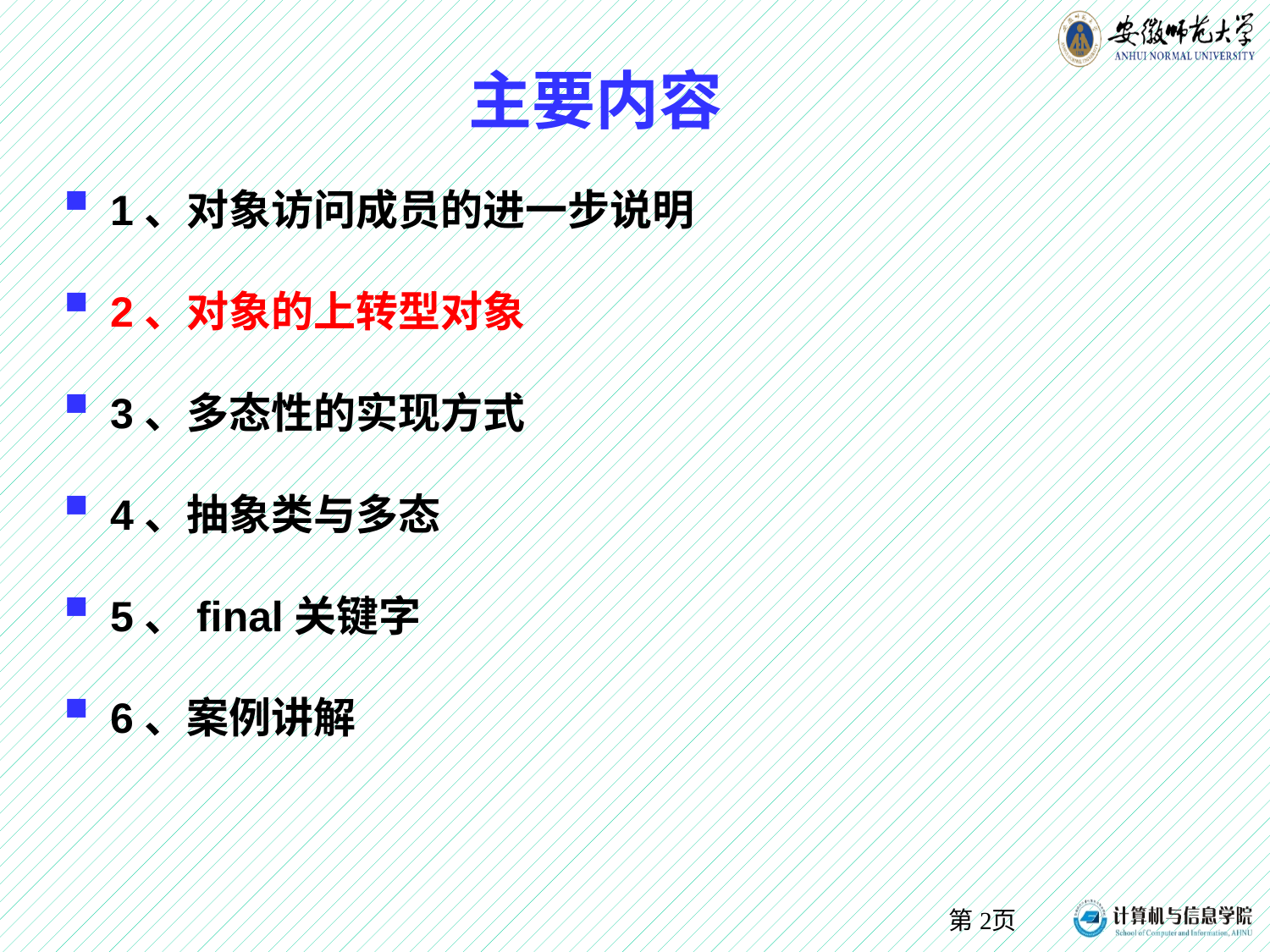

# 主要内容
1、对象访问成员的进一步说明
2、对象的上转型对象
3、多态性的实现方式
4、抽象类与多态
5、final关键字
6、案例讲解
第2页